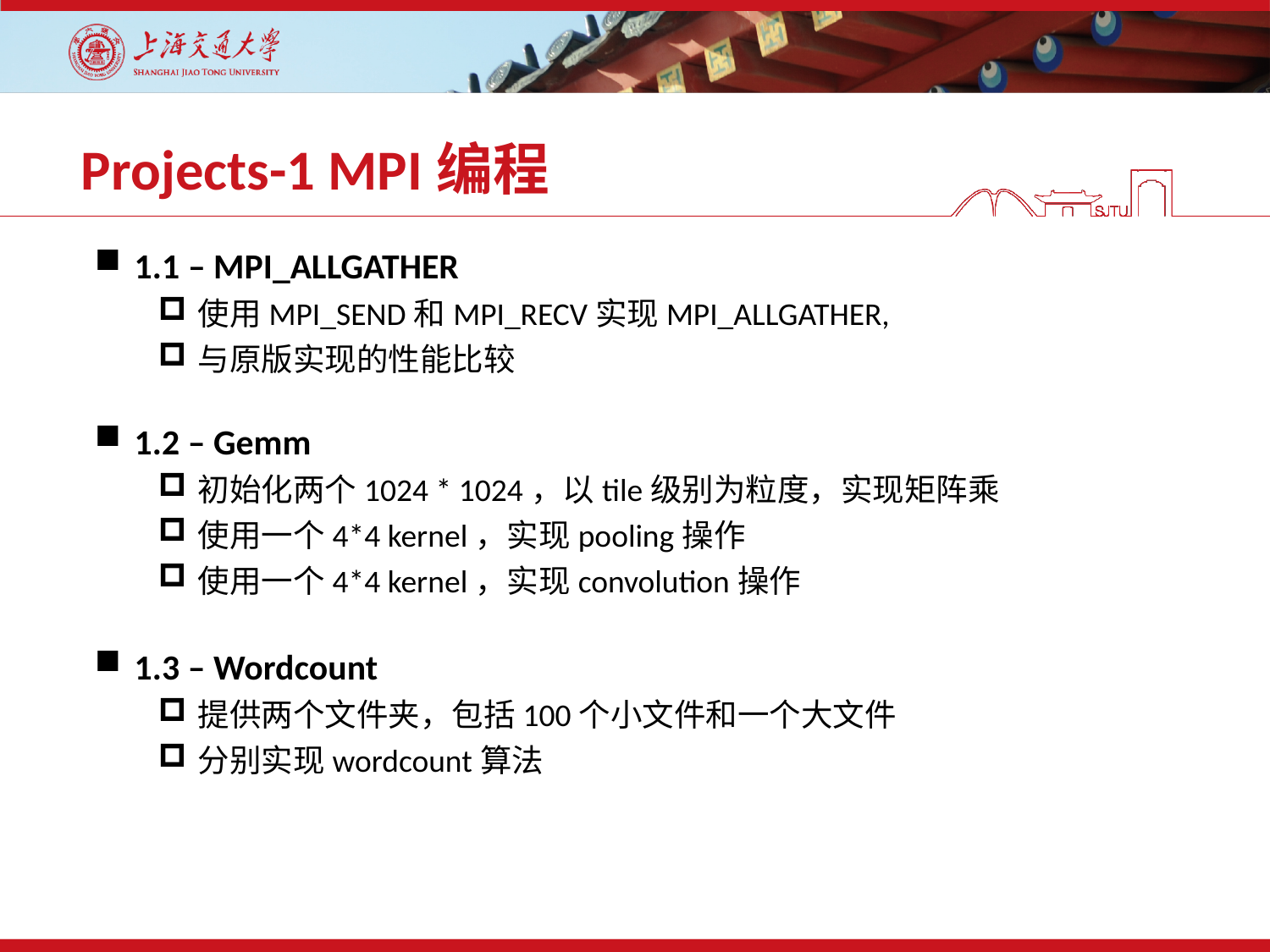

# Projects-1 MPI编程
1.1 – MPI_ALLGATHER
使用MPI_SEND和MPI_RECV实现MPI_ALLGATHER,
与原版实现的性能比较

1.2 – Gemm
初始化两个1024 * 1024，以tile级别为粒度，实现矩阵乘
使用一个4*4 kernel，实现pooling操作
使用一个4*4 kernel，实现convolution操作

1.3 – Wordcount
提供两个文件夹，包括100个小文件和一个大文件
分别实现wordcount算法